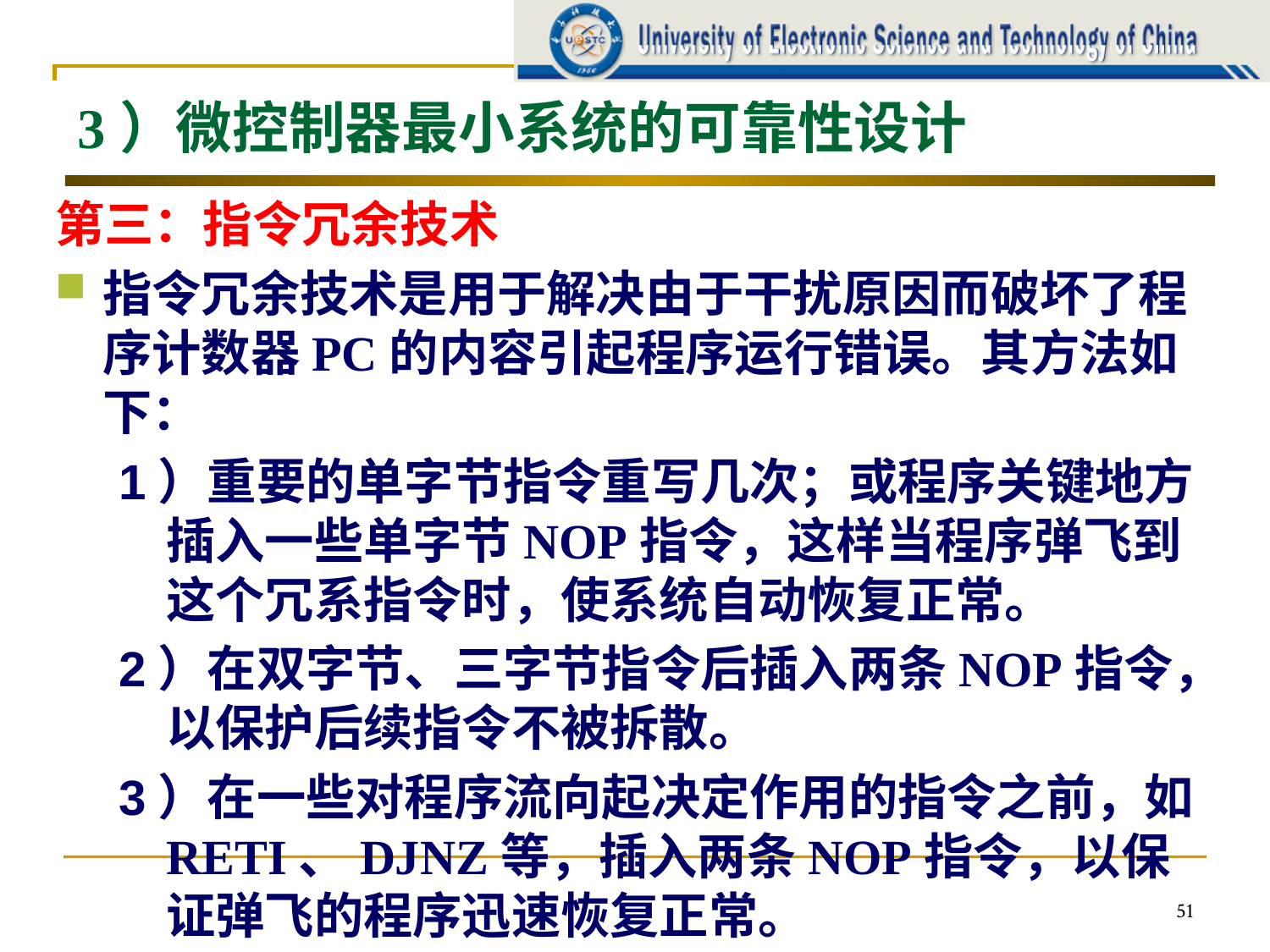

# 3）微控制器最小系统的可靠性设计
第三：指令冗余技术
指令冗余技术是用于解决由于干扰原因而破坏了程序计数器PC的内容引起程序运行错误。其方法如下：
1）重要的单字节指令重写几次；或程序关键地方插入一些单字节NOP指令，这样当程序弹飞到这个冗系指令时，使系统自动恢复正常。
2）在双字节、三字节指令后插入两条NOP指令，以保护后续指令不被拆散。
3）在一些对程序流向起决定作用的指令之前，如RETI、DJNZ等，插入两条NOP指令，以保证弹飞的程序迅速恢复正常。
51